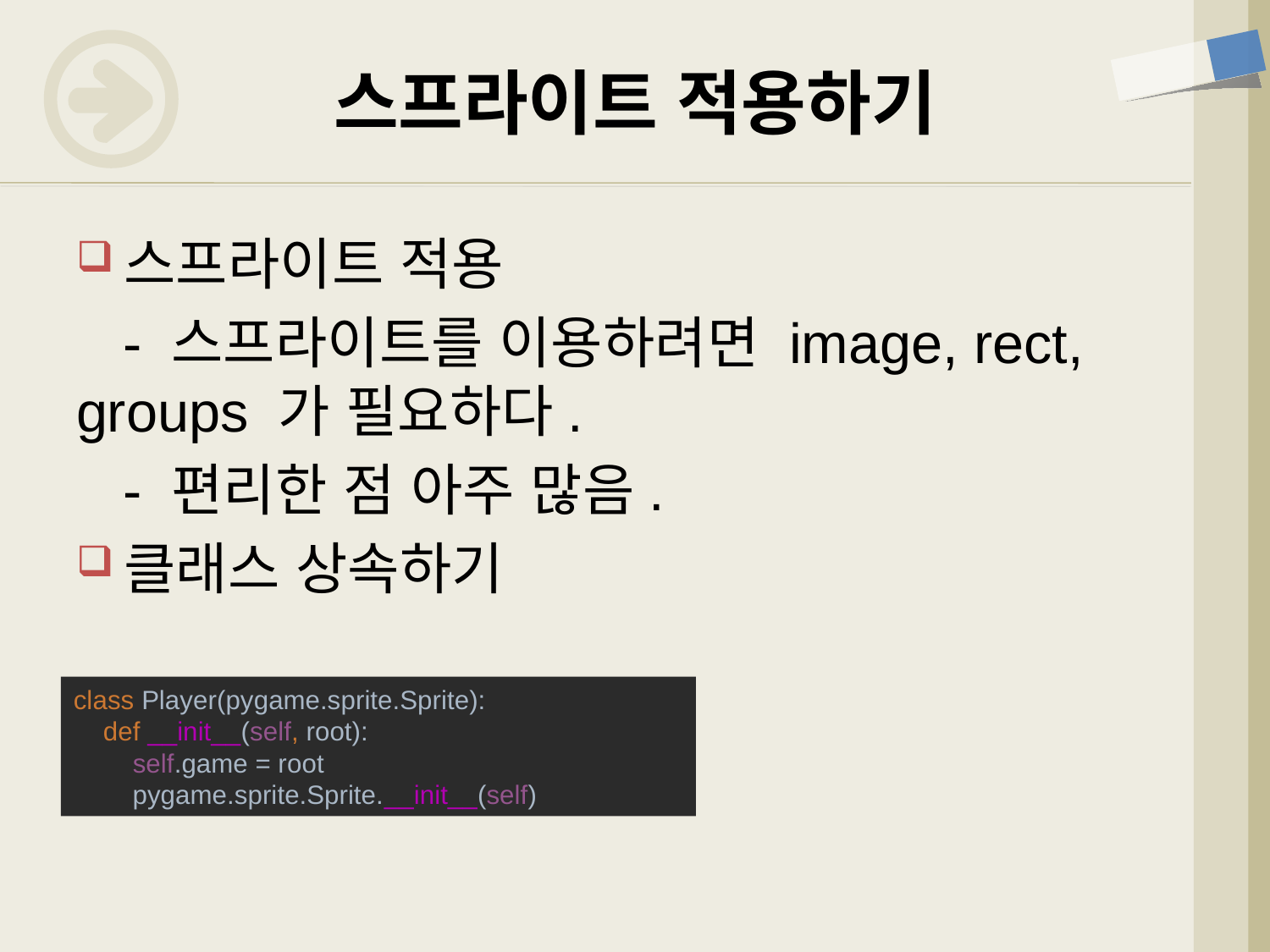

# 스프라이트 적용하기
스프라이트 적용
   - 스프라이트를 이용하려면 image, rect, groups 가 필요하다.
   - 편리한 점 아주 많음.
클래스 상속하기
class Player(pygame.sprite.Sprite):
    def __init__(self, root):
        self.game = root
        pygame.sprite.Sprite.__init__(self)